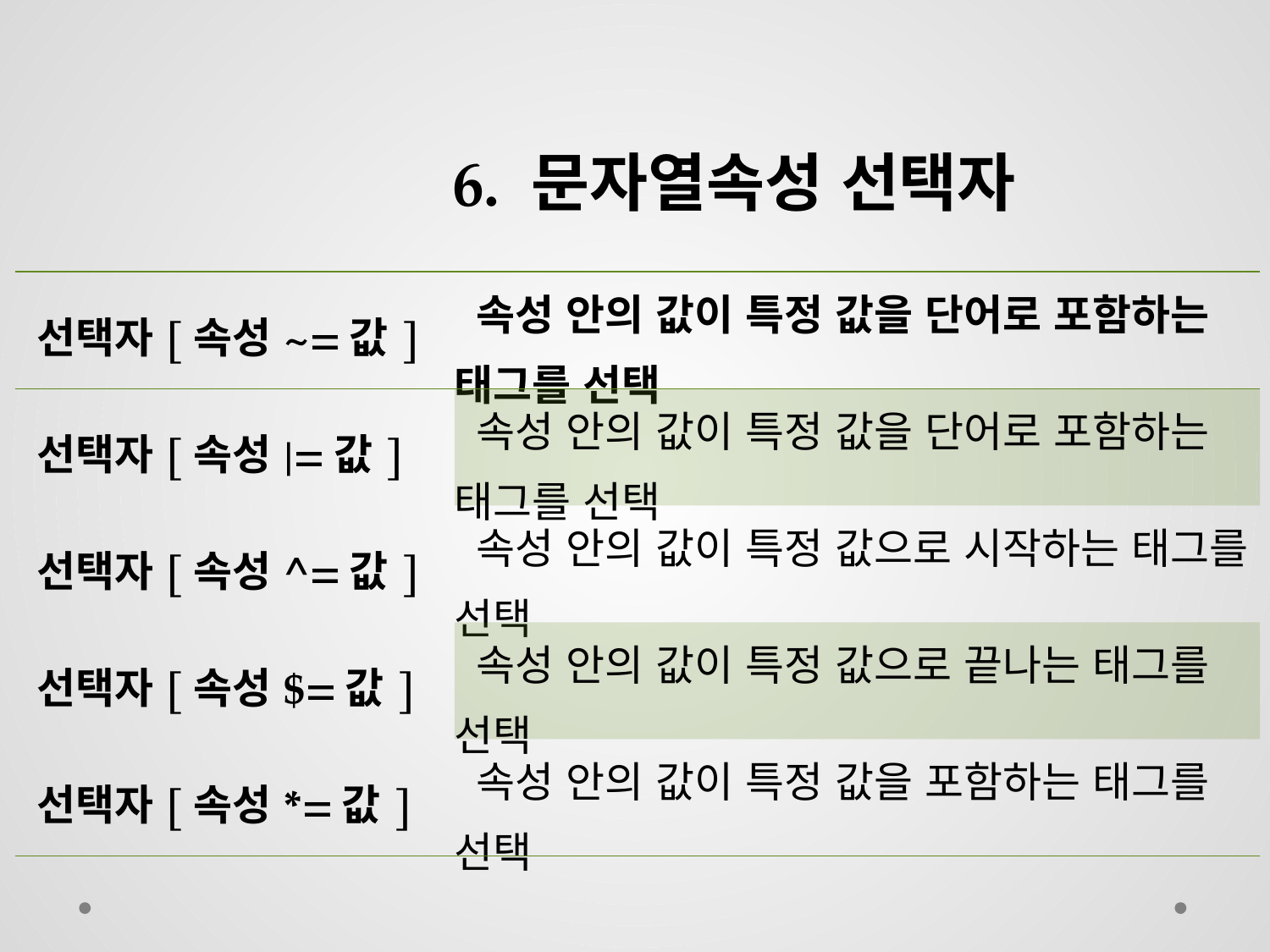

6. 문자열속성 선택자
| 선택자[속성~=값] | 속성 안의 값이 특정 값을 단어로 포함하는 태그를 선택 |
| --- | --- |
| 선택자[속성|=값] | 속성 안의 값이 특정 값을 단어로 포함하는 태그를 선택 |
| 선택자[속성^=값] | 속성 안의 값이 특정 값으로 시작하는 태그를 선택 |
| 선택자[속성$=값] | 속성 안의 값이 특정 값으로 끝나는 태그를 선택 |
| 선택자[속성\*=값] | 속성 안의 값이 특정 값을 포함하는 태그를 선택 |